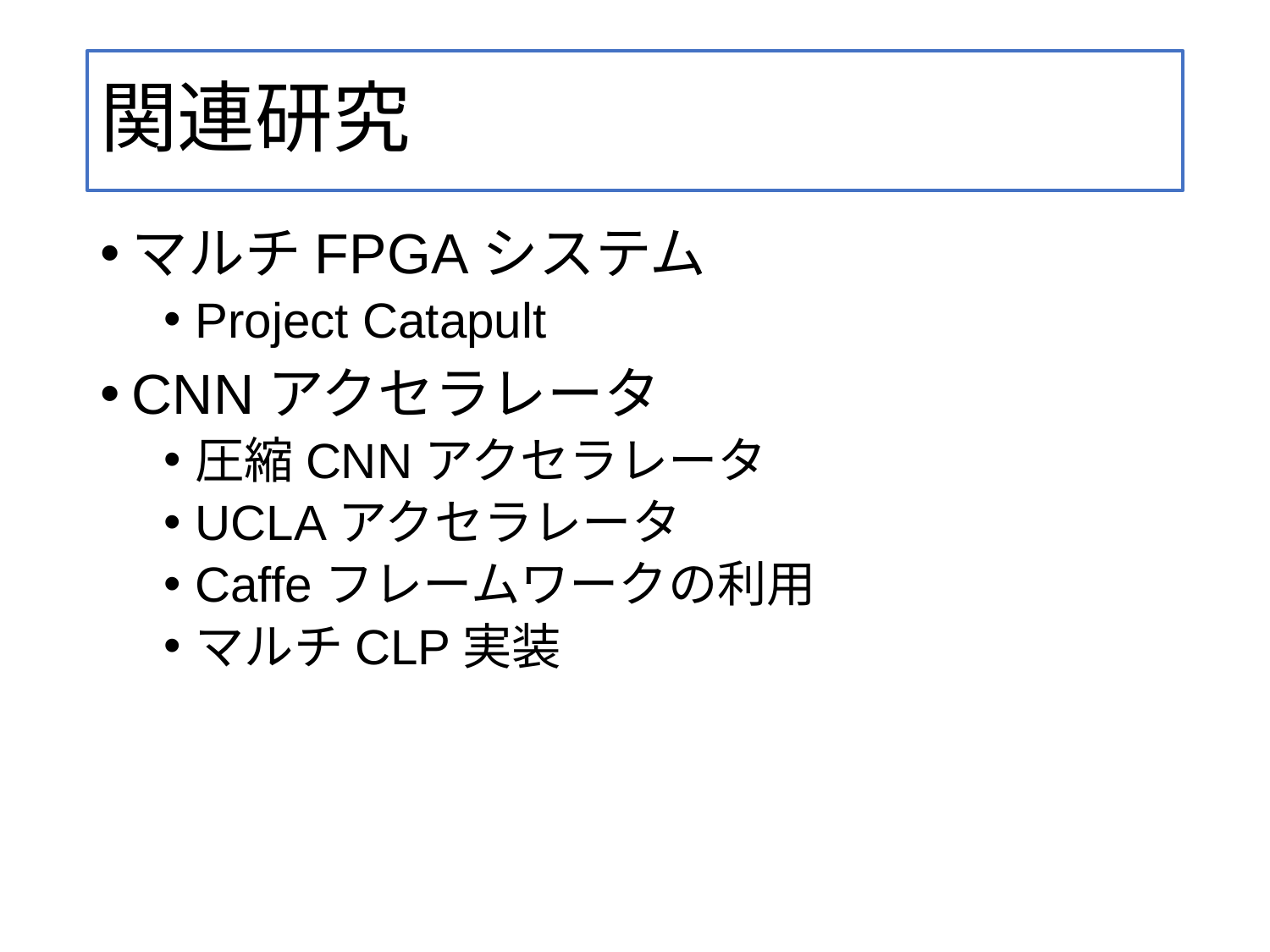

# 関連研究
マルチFPGAシステム
Project Catapult
CNNアクセラレータ
圧縮CNNアクセラレータ
UCLAアクセラレータ
Caffeフレームワークの利用
マルチCLP実装